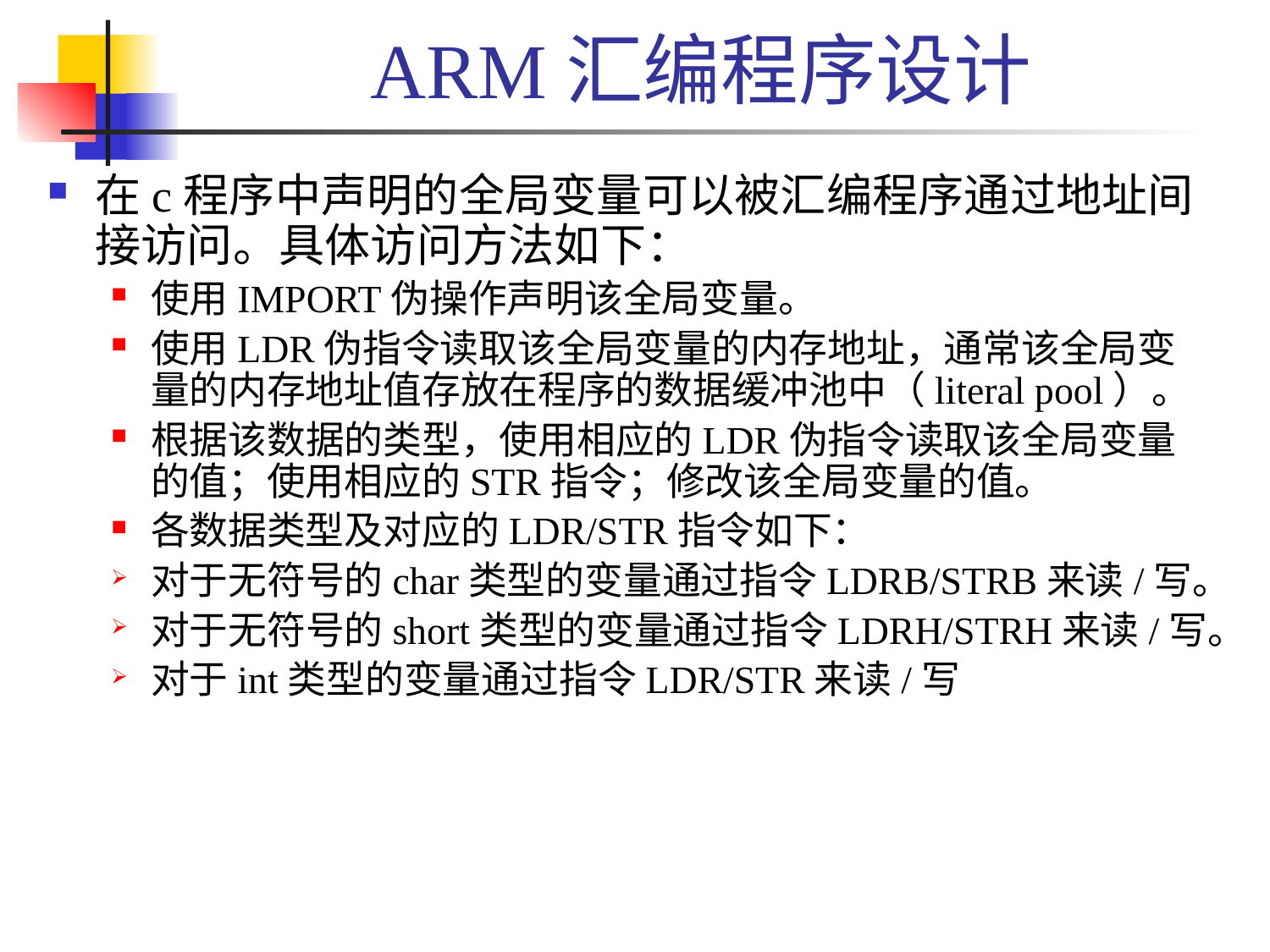

# ARM汇编程序设计
在c程序中声明的全局变量可以被汇编程序通过地址间接访问。具体访问方法如下：
使用IMPORT伪操作声明该全局变量。
使用LDR伪指令读取该全局变量的内存地址，通常该全局变量的内存地址值存放在程序的数据缓冲池中（literal pool）。
根据该数据的类型，使用相应的LDR伪指令读取该全局变量的值；使用相应的STR指令；修改该全局变量的值。
各数据类型及对应的LDR/STR指令如下：
对于无符号的char类型的变量通过指令LDRB/STRB来读/写。
对于无符号的short类型的变量通过指令LDRH/STRH来读/写。
对于int类型的变量通过指令LDR/STR来读/写